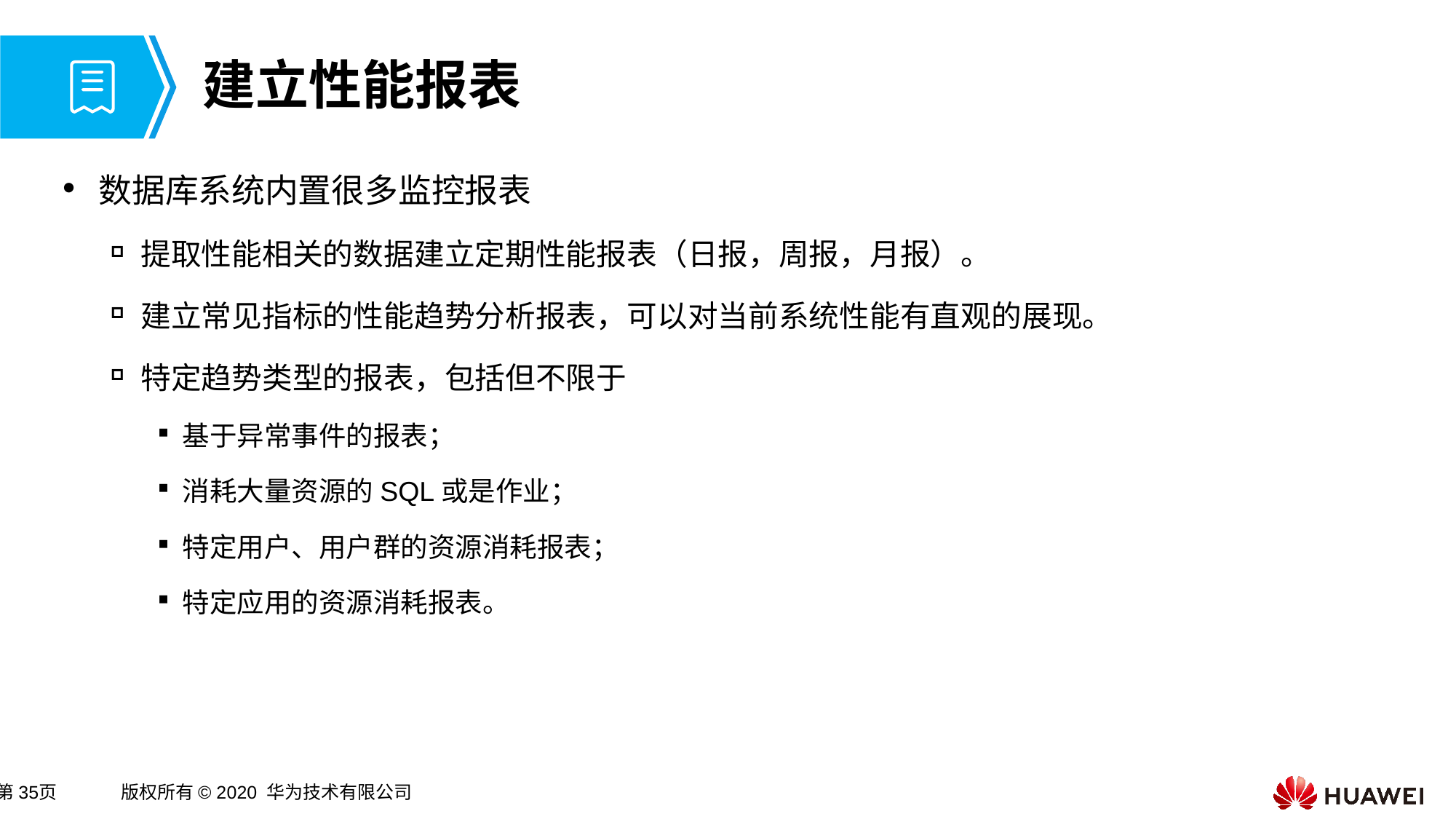

# 建立性能报表
数据库系统内置很多监控报表
提取性能相关的数据建立定期性能报表（日报，周报，月报）。
建立常见指标的性能趋势分析报表，可以对当前系统性能有直观的展现。
特定趋势类型的报表，包括但不限于
基于异常事件的报表；
消耗大量资源的SQL或是作业；
特定用户、用户群的资源消耗报表；
特定应用的资源消耗报表。